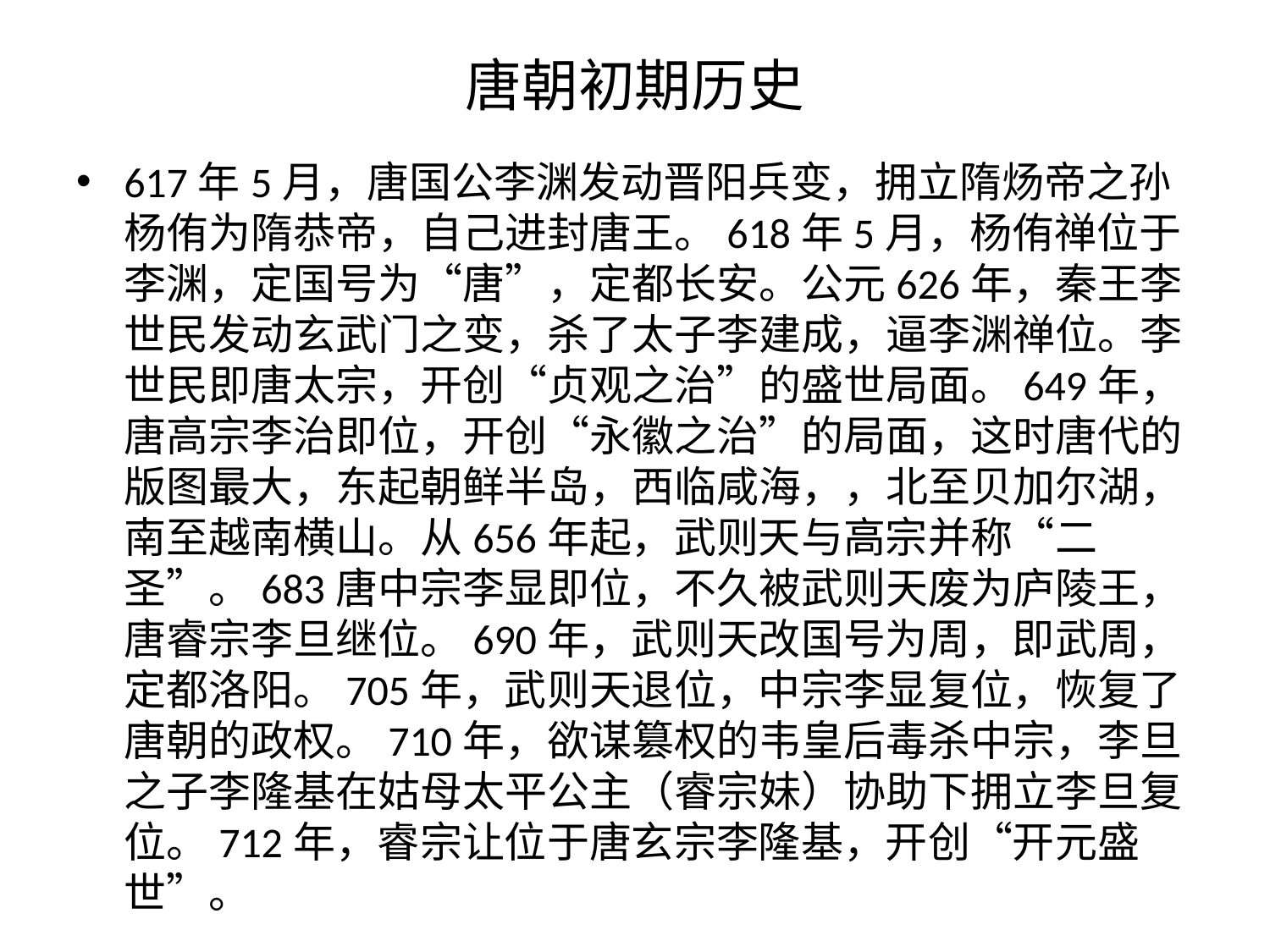

# 唐朝初期历史
617年5月，唐国公李渊发动晋阳兵变，拥立隋炀帝之孙杨侑为隋恭帝，自己进封唐王。618年5月，杨侑禅位于李渊，定国号为“唐”，定都长安。公元626年，秦王李世民发动玄武门之变，杀了太子李建成，逼李渊禅位。李世民即唐太宗，开创“贞观之治”的盛世局面。649年，唐高宗李治即位，开创“永徽之治”的局面，这时唐代的版图最大，东起朝鲜半岛，西临咸海，，北至贝加尔湖，南至越南横山。从656年起，武则天与高宗并称“二圣”。683唐中宗李显即位，不久被武则天废为庐陵王，唐睿宗李旦继位。690年，武则天改国号为周，即武周，定都洛阳。705年，武则天退位，中宗李显复位，恢复了唐朝的政权。710年，欲谋篡权的韦皇后毒杀中宗，李旦之子李隆基在姑母太平公主（睿宗妹）协助下拥立李旦复位。712年，睿宗让位于唐玄宗李隆基，开创“开元盛世”。